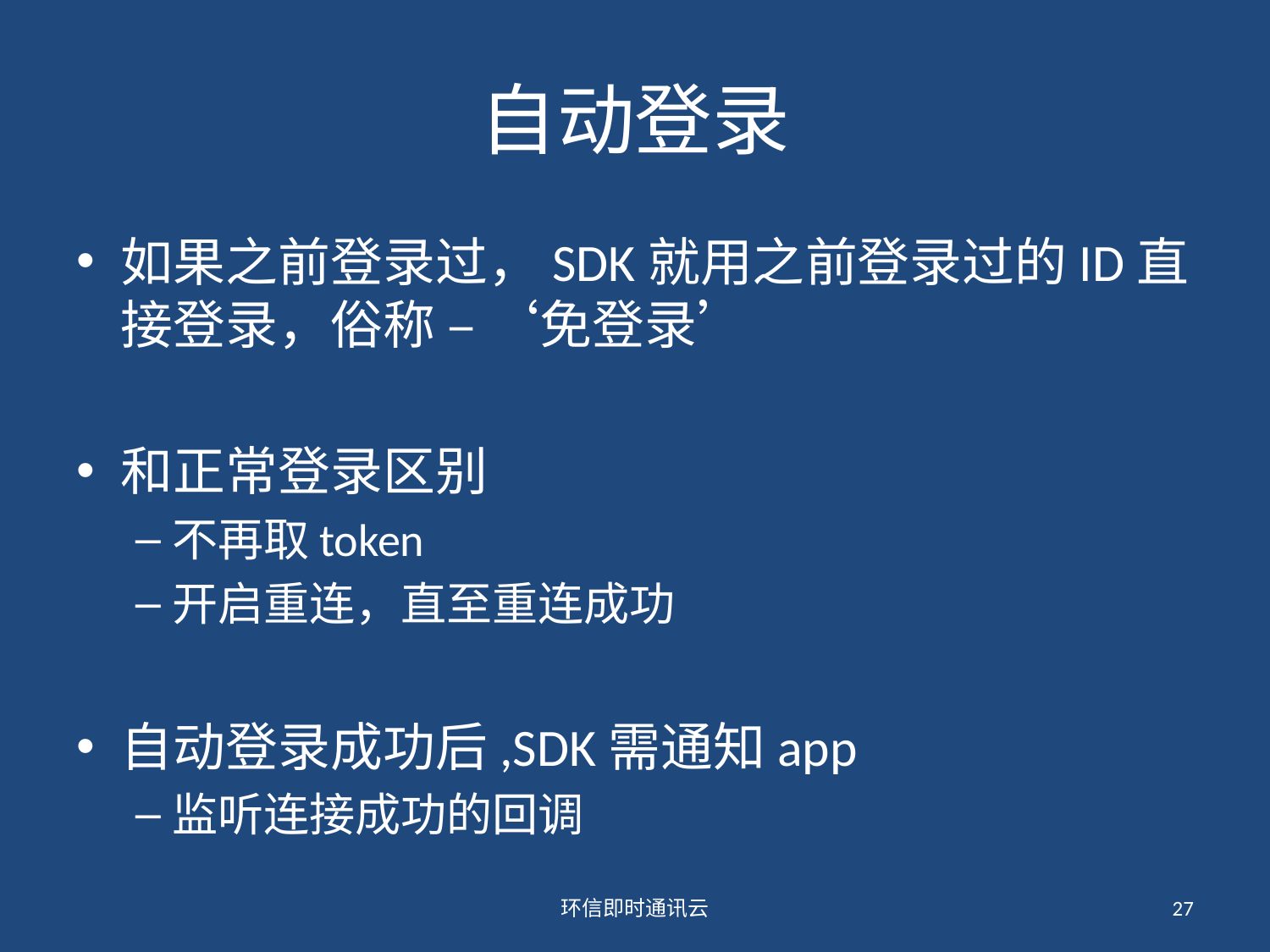

# 自动登录
如果之前登录过，SDK就用之前登录过的ID直接登录，俗称 – ‘免登录’

和正常登录区别
不再取token
开启重连，直至重连成功

自动登录成功后,SDK需通知app
监听连接成功的回调
环信即时通讯云
27